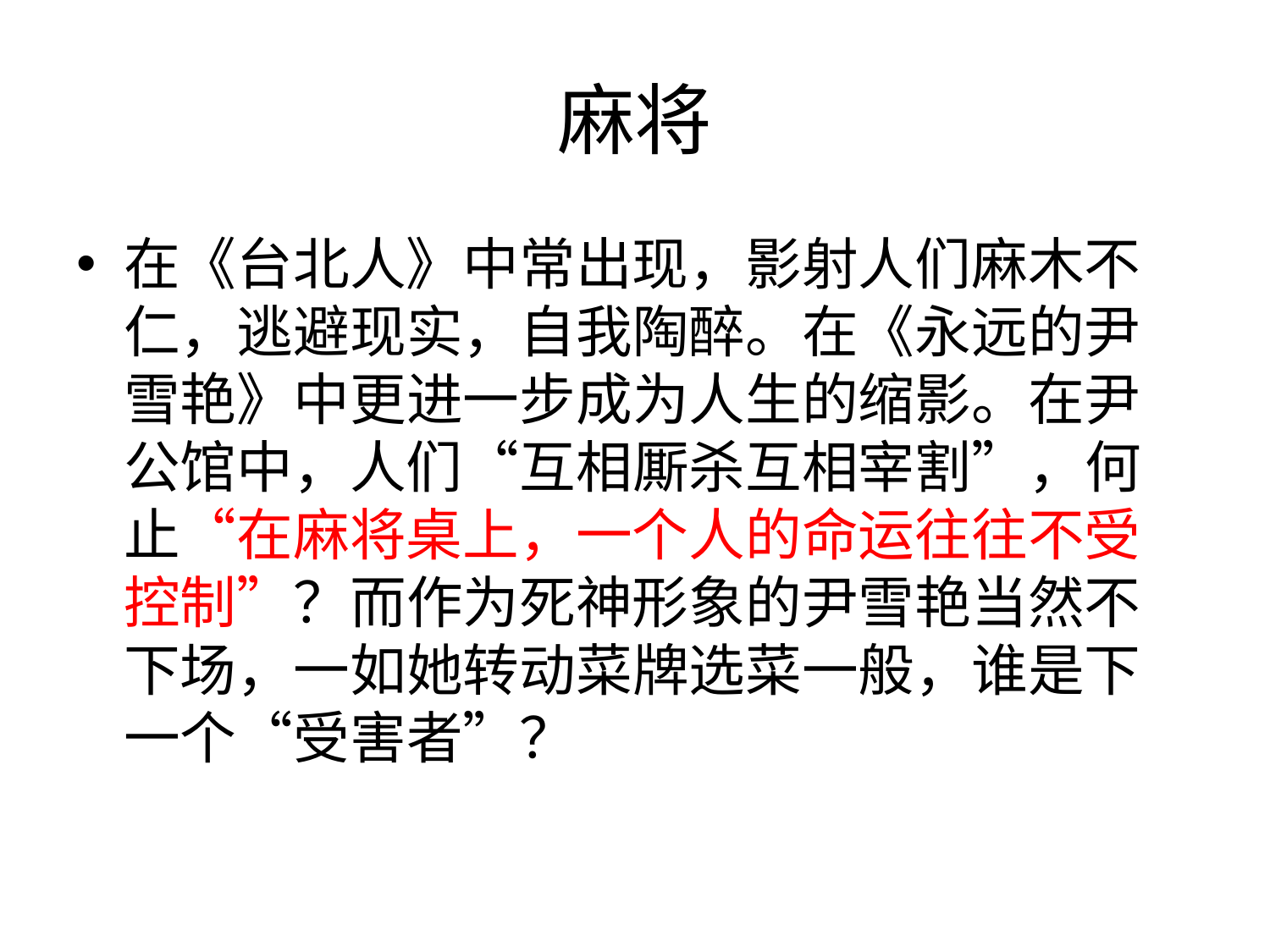

# 麻将
在《台北人》中常出现，影射人们麻木不仁，逃避现实，自我陶醉。在《永远的尹雪艳》中更进一步成为人生的缩影。在尹公馆中，人们“互相厮杀互相宰割”，何止“在麻将桌上，一个人的命运往往不受控制”？而作为死神形象的尹雪艳当然不下场，一如她转动菜牌选菜一般，谁是下一个“受害者”？